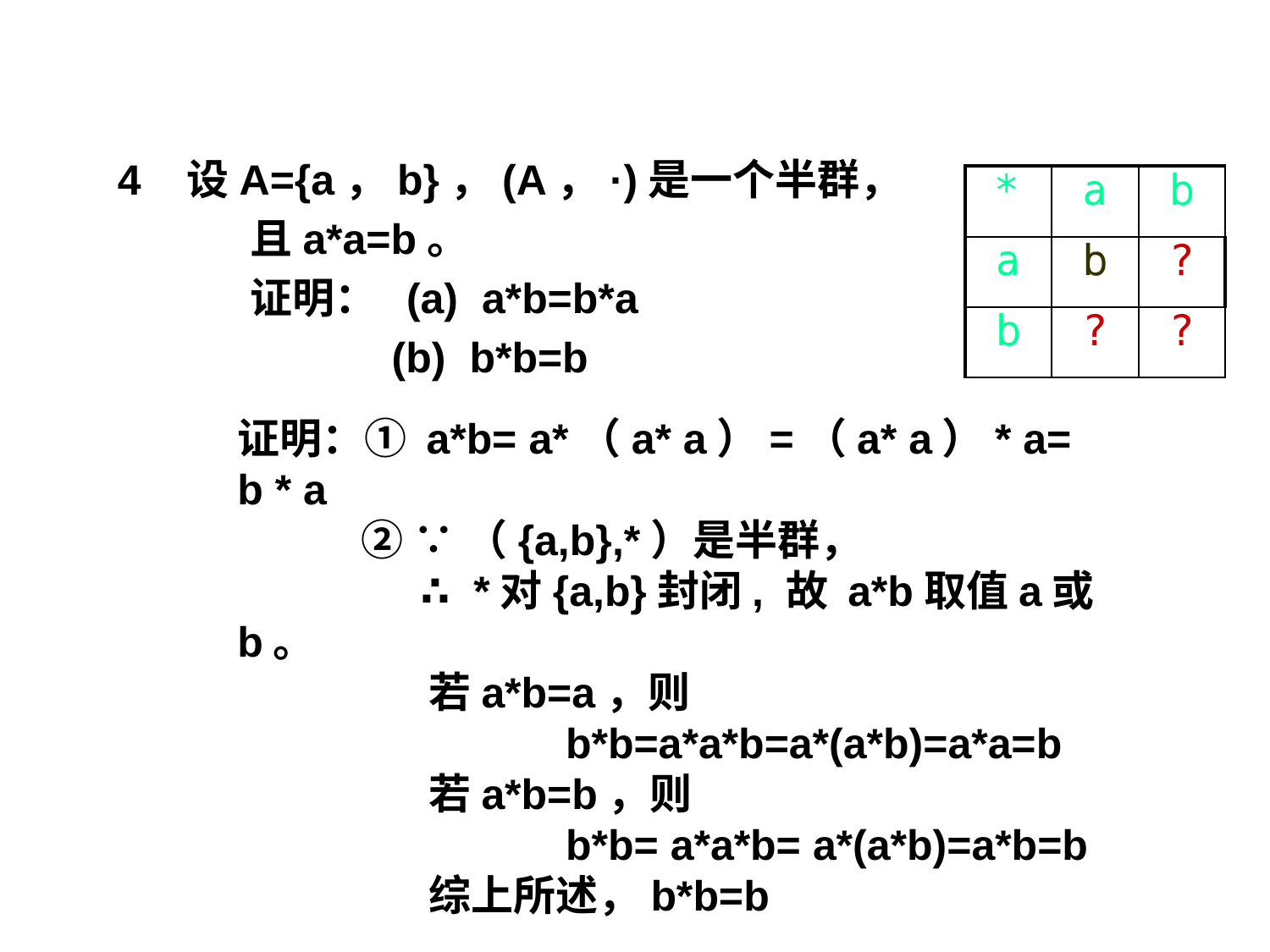

# 练习十一(p161)
4   设A={a，b}，(A，·)是一个半群，
	 且a*a=b。
	 证明：  (a)  a*b=b*a
                     (b)  b*b=b
| \* | a | b |
| --- | --- | --- |
| a | b | ? |
| b | ? | ? |
证明：① a*b= a*（a* a）=（a* a）* a= b * a
	② ∵（{a,b},*）是半群，
	     ∴  *对{a,b}封闭, 故 a*b取值a或b。
		  若a*b=a，则
		              b*b=a*a*b=a*(a*b)=a*a=b
		  若a*b=b，则
			              b*b= a*a*b= a*(a*b)=a*b=b
		  综上所述，b*b=b